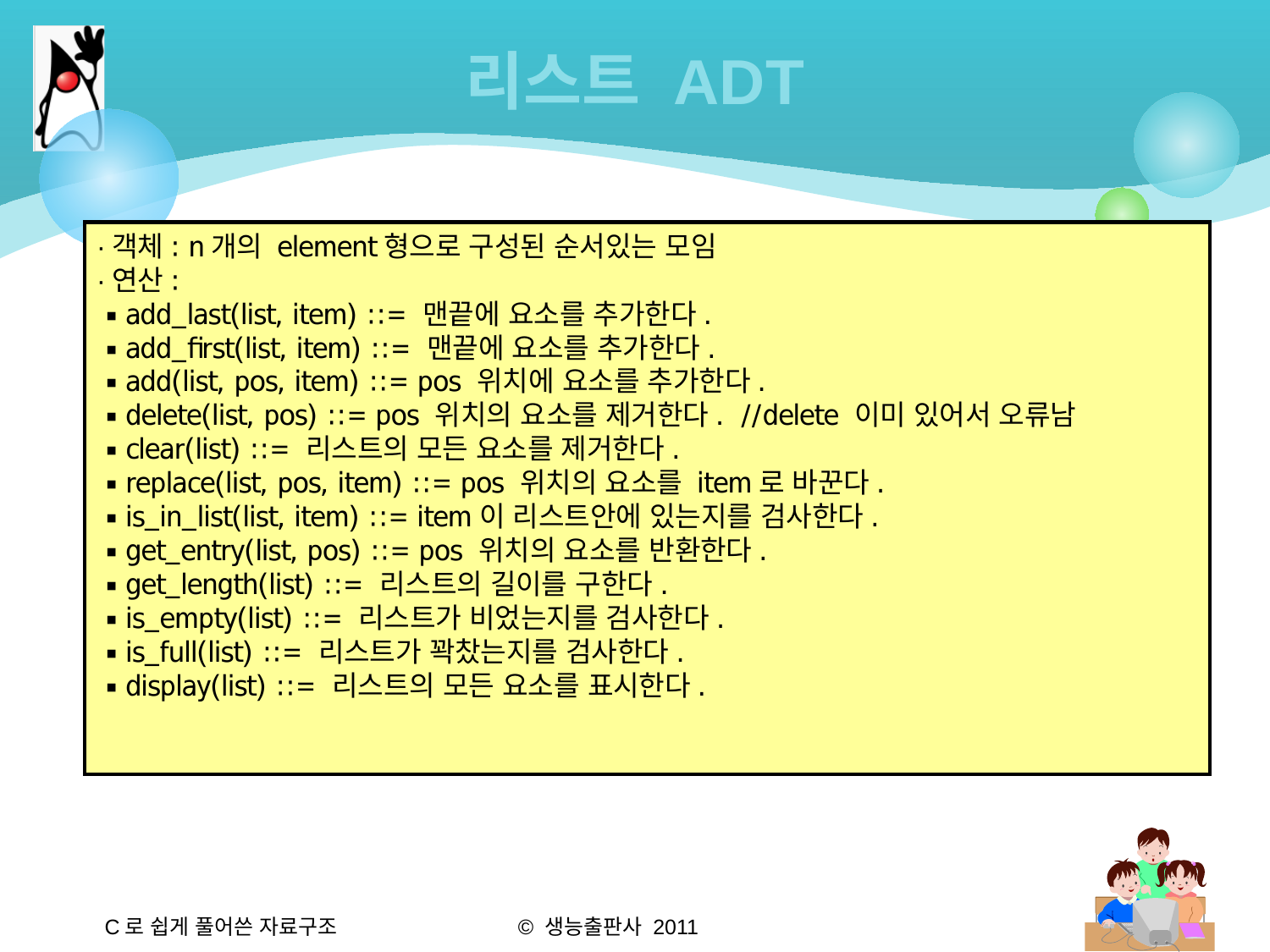

# 리스트 ADT
∙객체: n개의 element형으로 구성된 순서있는 모임
∙연산:
 ▪ add_last(list, item) ::= 맨끝에 요소를 추가한다.
 ▪ add_first(list, item) ::= 맨끝에 요소를 추가한다.
 ▪ add(list, pos, item) ::= pos 위치에 요소를 추가한다.
 ▪ delete(list, pos) ::= pos 위치의 요소를 제거한다.  //delete 이미 있어서 오류남
 ▪ clear(list) ::= 리스트의 모든 요소를 제거한다.
 ▪ replace(list, pos, item) ::= pos 위치의 요소를 item로 바꾼다.
 ▪ is_in_list(list, item) ::= item이 리스트안에 있는지를 검사한다.
 ▪ get_entry(list, pos) ::= pos 위치의 요소를 반환한다.
 ▪ get_length(list) ::= 리스트의 길이를 구한다.
 ▪ is_empty(list) ::= 리스트가 비었는지를 검사한다.
 ▪ is_full(list) ::= 리스트가 꽉찼는지를 검사한다.
 ▪ display(list) ::= 리스트의 모든 요소를 표시한다.